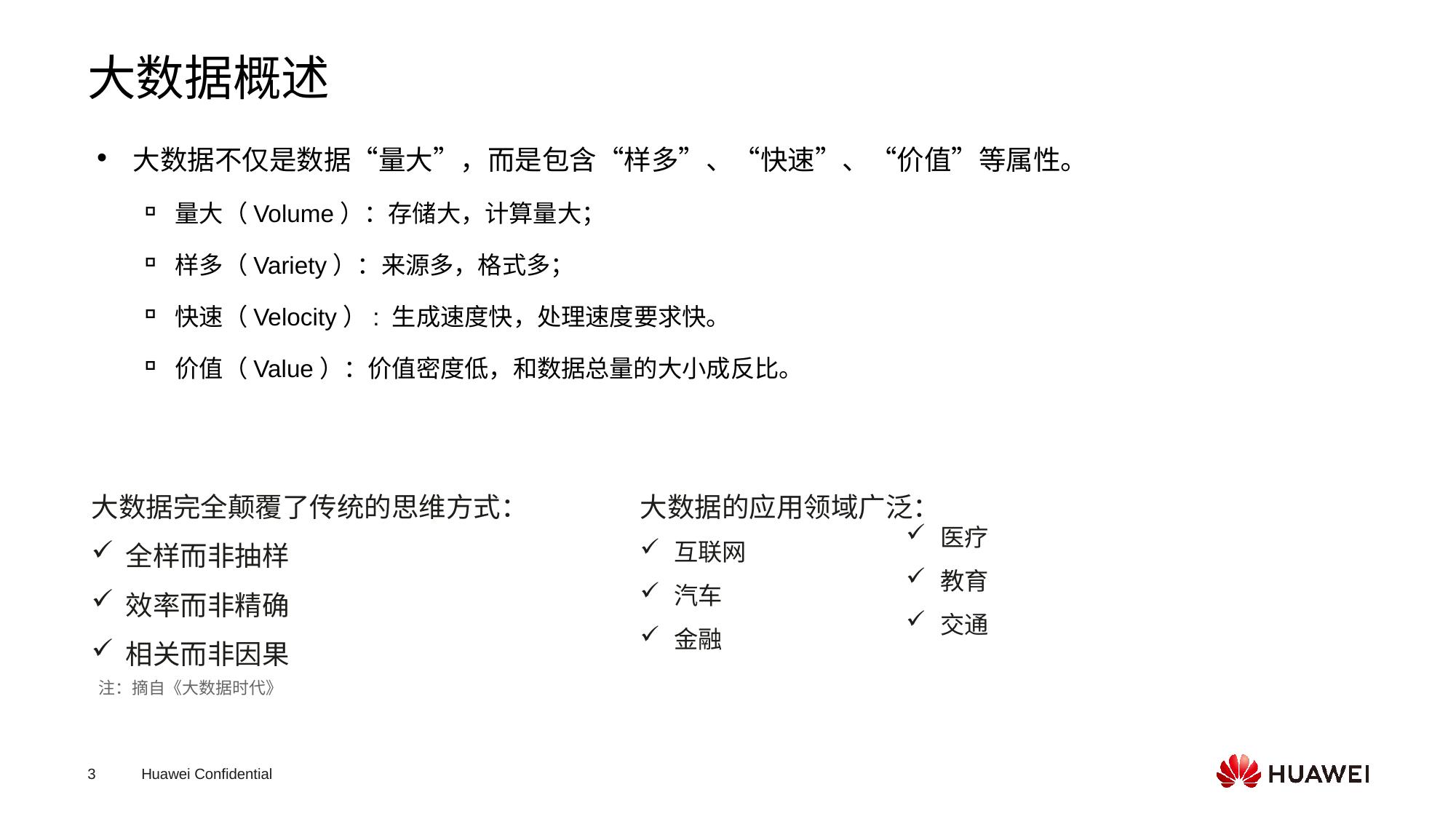

# 大数据概述
大数据不仅是数据“量大”，而是包含“样多”、“快速”、“价值”等属性。
量大（Volume）：存储大，计算量大；
样多（Variety）：来源多，格式多；
快速（Velocity）: 生成速度快，处理速度要求快。
价值（Value）：价值密度低，和数据总量的大小成反比。

大数据完全颠覆了传统的思维方式：
全样而非抽样
效率而非精确
相关而非因果
大数据的应用领域广泛：
互联网
汽车
金融

医疗
教育
交通
注：摘自《大数据时代》